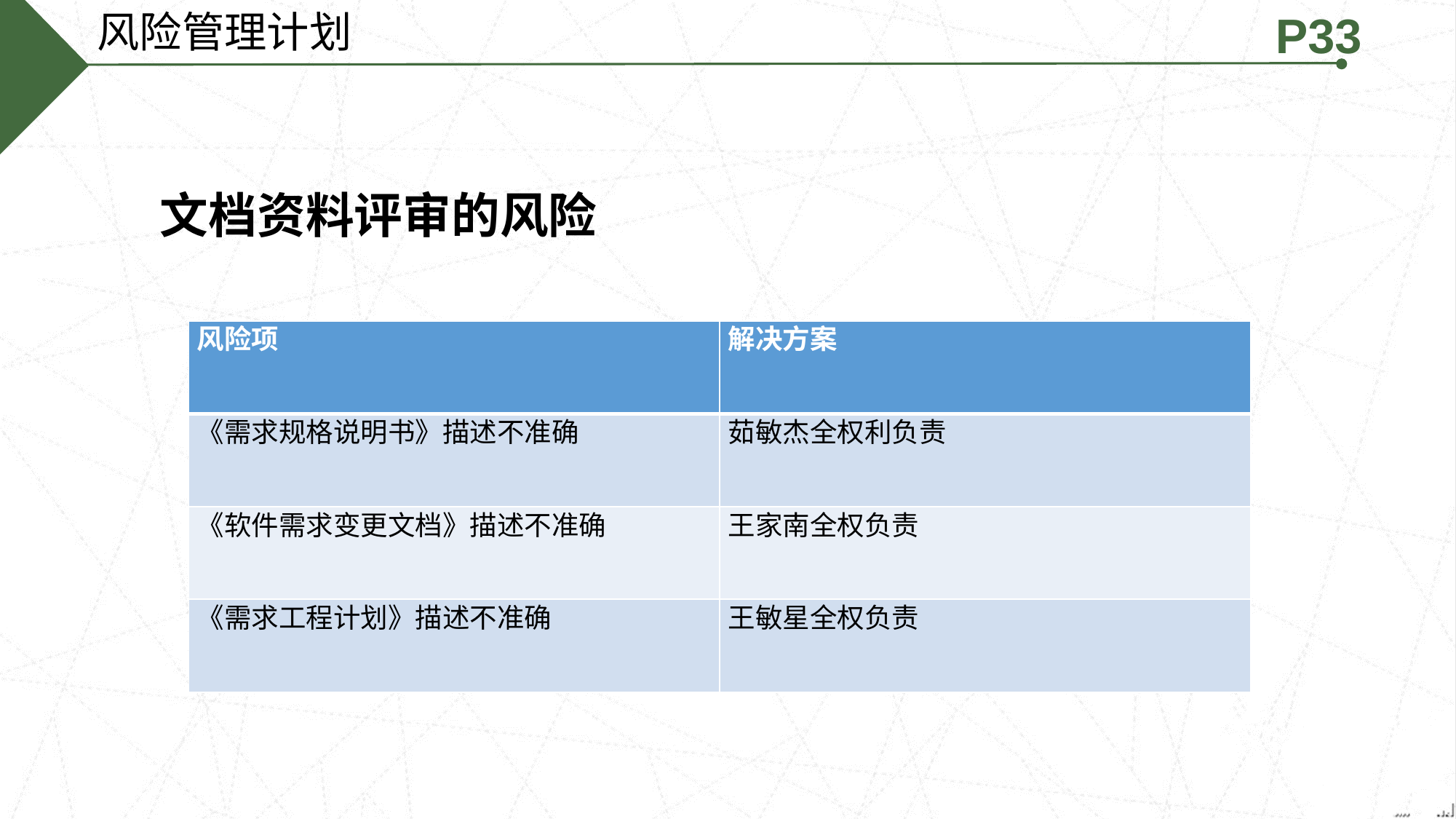

风险管理计划
P33

文档资料评审的风险

| 风险项 | 解决方案 |
| --- | --- |
| 《需求规格说明书》描述不准确 | 茹敏杰全权利负责 |
| 《软件需求变更文档》描述不准确 | 王家南全权负责 |
| 《需求工程计划》描述不准确 | 王敏星全权负责 |